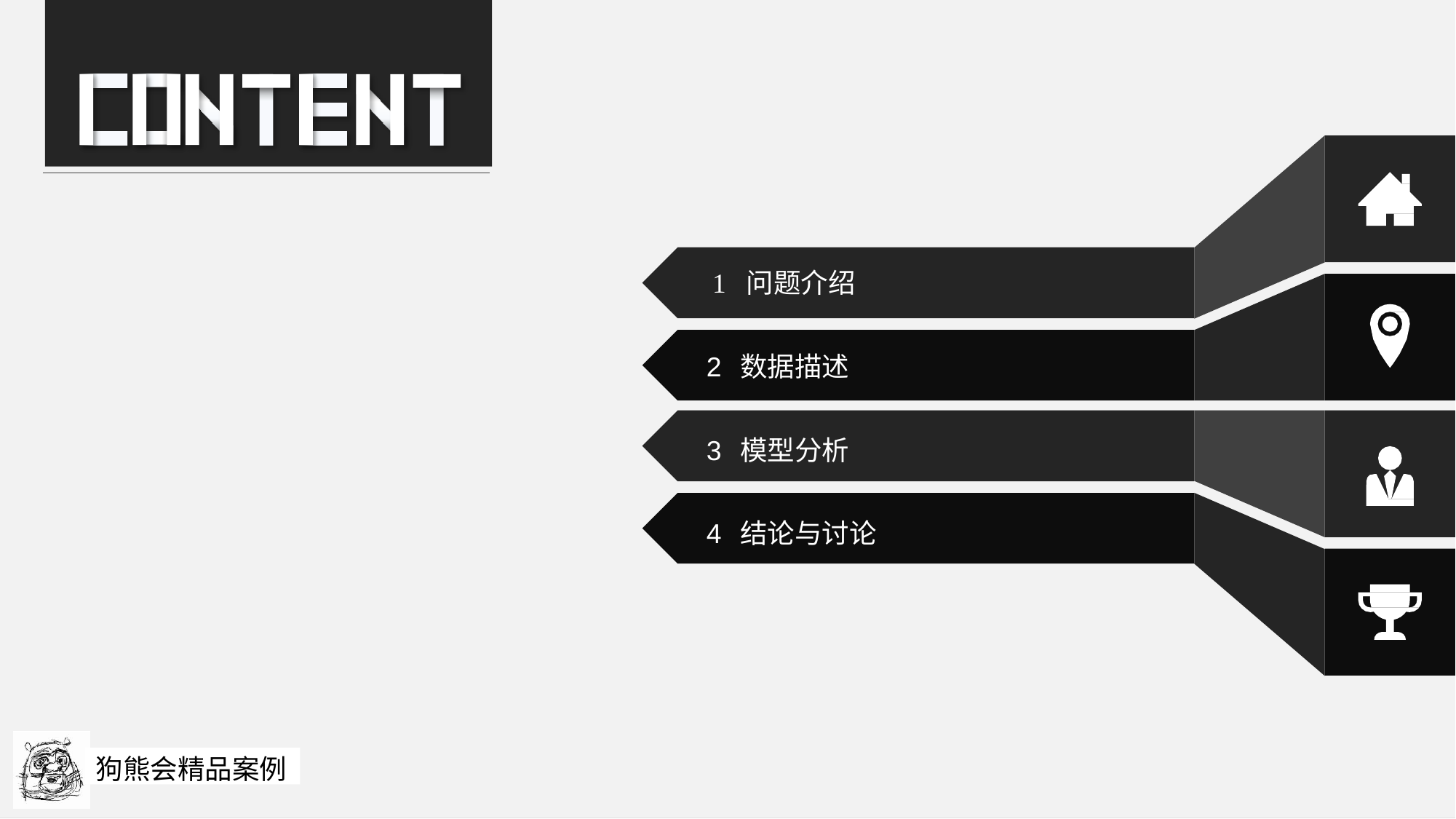

COMPANG LOGO OR NAME

1  问题介绍

数据描述

模型分析

结论与讨论

狗熊会精品案例